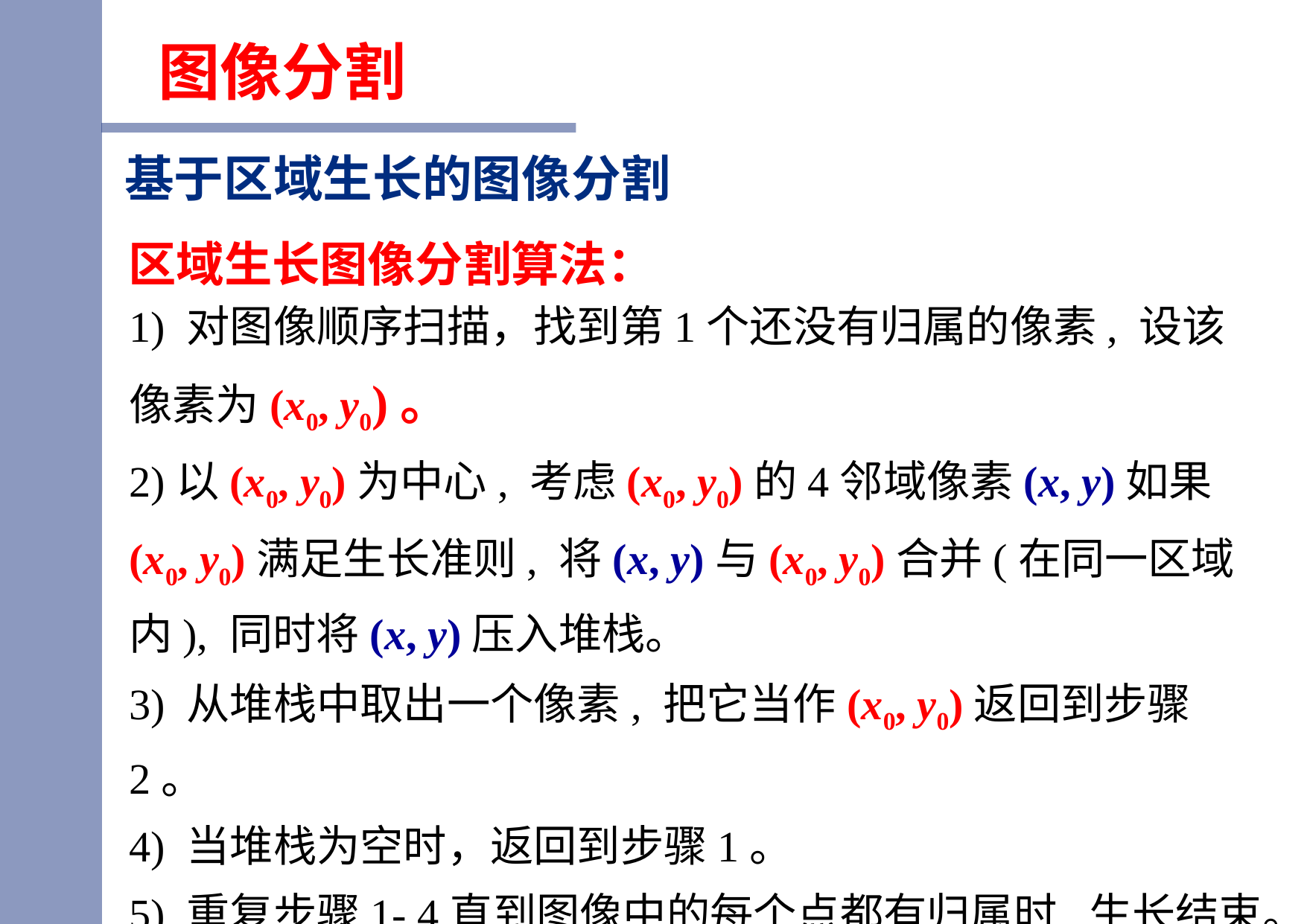

图像分割
基于区域生长的图像分割
区域生长图像分割算法：
1) 对图像顺序扫描，找到第1个还没有归属的像素, 设该像素为(x0, y0)。
2)以(x0, y0)为中心, 考虑(x0, y0)的4邻域像素(x, y)如果(x0, y0)满足生长准则, 将(x, y)与(x0, y0)合并(在同一区域内), 同时将(x, y)压入堆栈。
3) 从堆栈中取出一个像素, 把它当作(x0, y0)返回到步骤2。
4) 当堆栈为空时，返回到步骤1。
5) 重复步骤1- 4直到图像中的每个点都有归属时,生长结束。